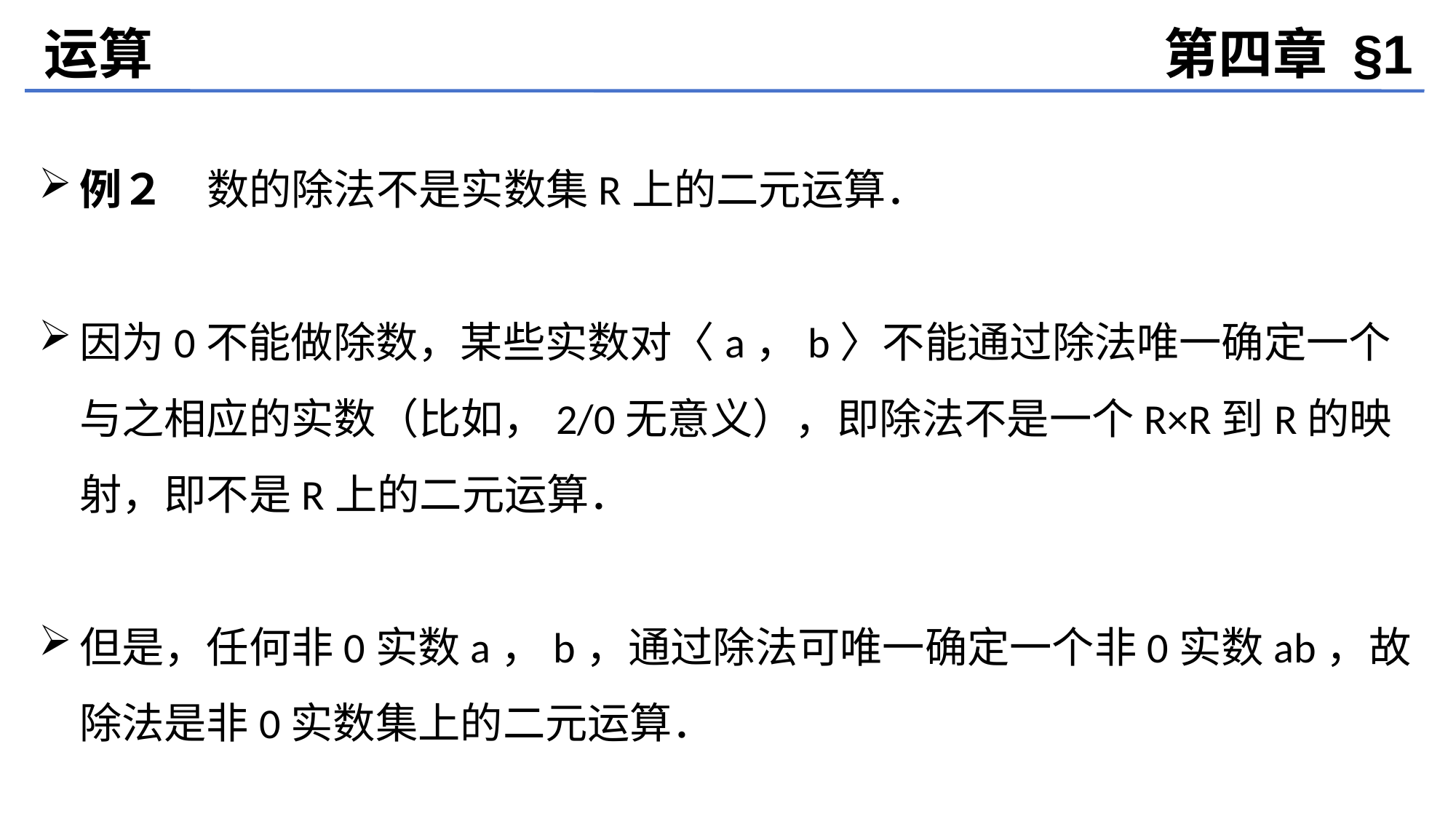

运算
第四章 §1
例２　数的除法不是实数集R上的二元运算．

因为0不能做除数，某些实数对〈a，b〉不能通过除法唯一确定一个与之相应的实数（比如，2/0无意义），即除法不是一个R×R到R的映射，即不是R上的二元运算．

但是，任何非0实数a，b，通过除法可唯一确定一个非0实数ab，故除法是非0实数集上的二元运算．